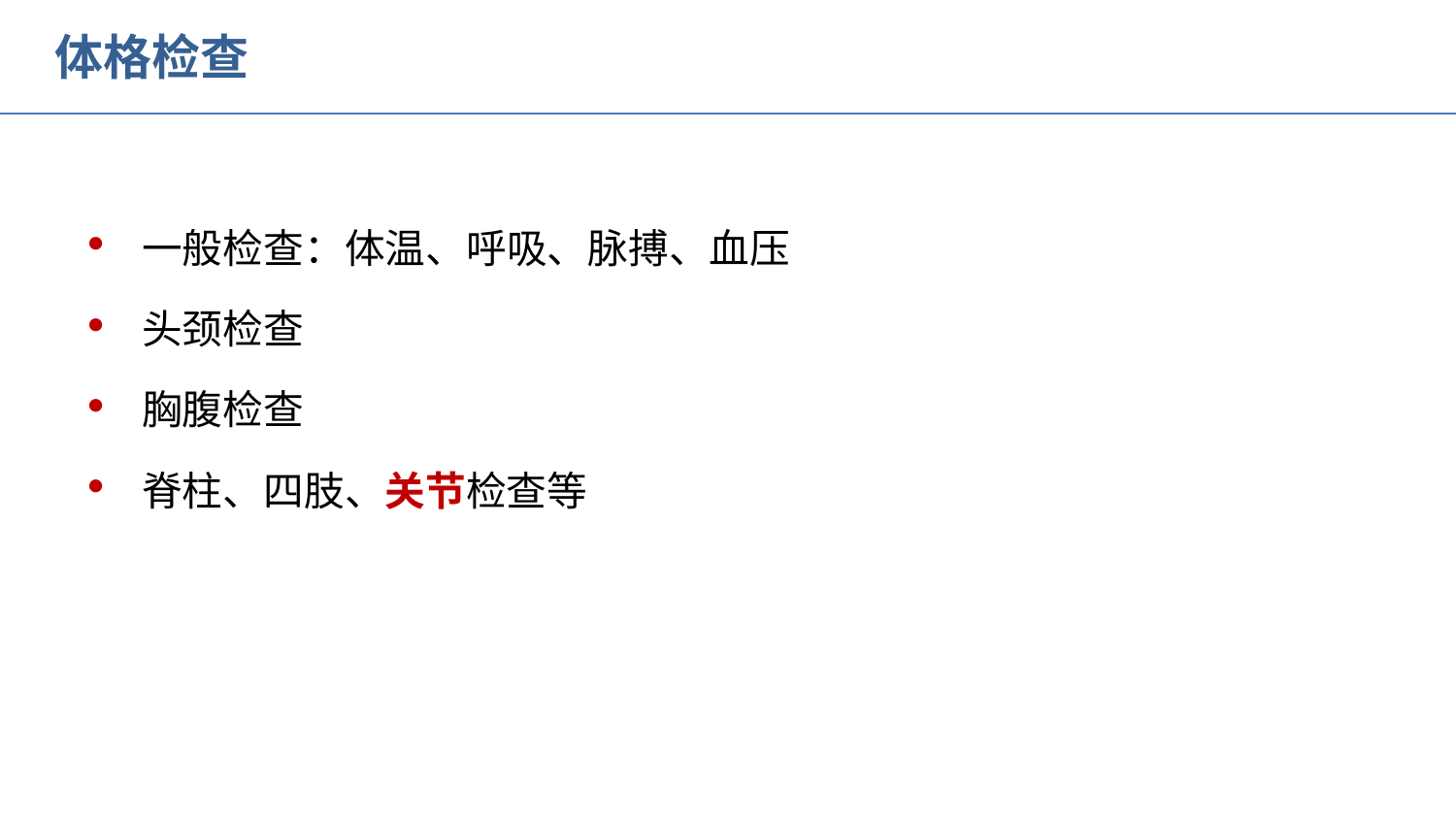

体格检查
一般检查：体温、呼吸、脉搏、血压
头颈检查
胸腹检查
脊柱、四肢、关节检查等